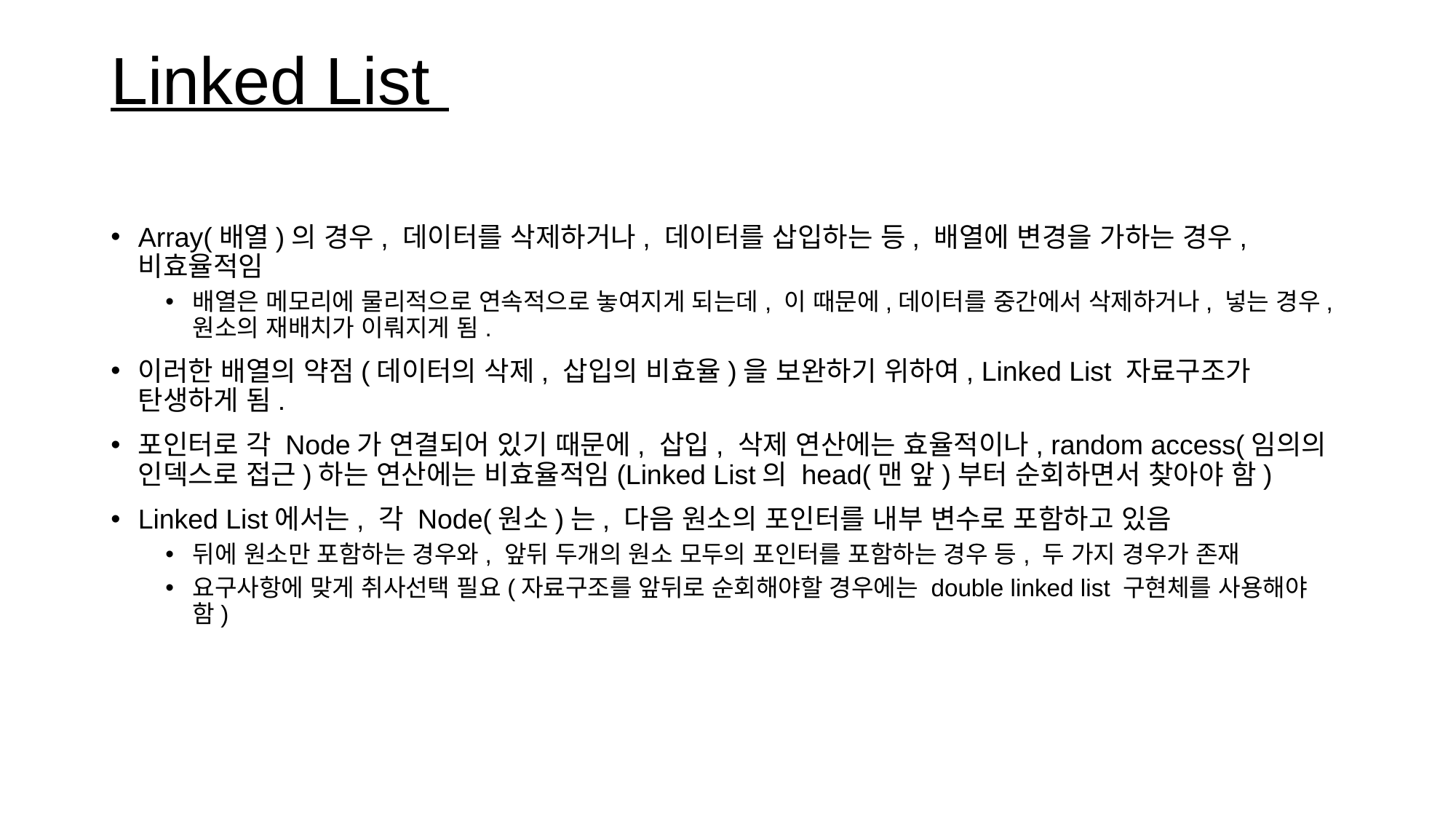

# Linked List
Array(배열)의 경우, 데이터를 삭제하거나, 데이터를 삽입하는 등, 배열에 변경을 가하는 경우, 비효율적임
배열은 메모리에 물리적으로 연속적으로 놓여지게 되는데, 이 때문에,데이터를 중간에서 삭제하거나, 넣는 경우, 원소의 재배치가 이뤄지게 됨.
이러한 배열의 약점(데이터의 삭제, 삽입의 비효율)을 보완하기 위하여, Linked List 자료구조가 탄생하게 됨.
포인터로 각 Node가 연결되어 있기 때문에, 삽입, 삭제 연산에는 효율적이나, random access(임의의 인덱스로 접근)하는 연산에는 비효율적임(Linked List의 head(맨 앞)부터 순회하면서 찾아야 함)
Linked List에서는, 각 Node(원소)는, 다음 원소의 포인터를 내부 변수로 포함하고 있음
뒤에 원소만 포함하는 경우와, 앞뒤 두개의 원소 모두의 포인터를 포함하는 경우 등, 두 가지 경우가 존재
요구사항에 맞게 취사선택 필요(자료구조를 앞뒤로 순회해야할 경우에는 double linked list 구현체를 사용해야 함)